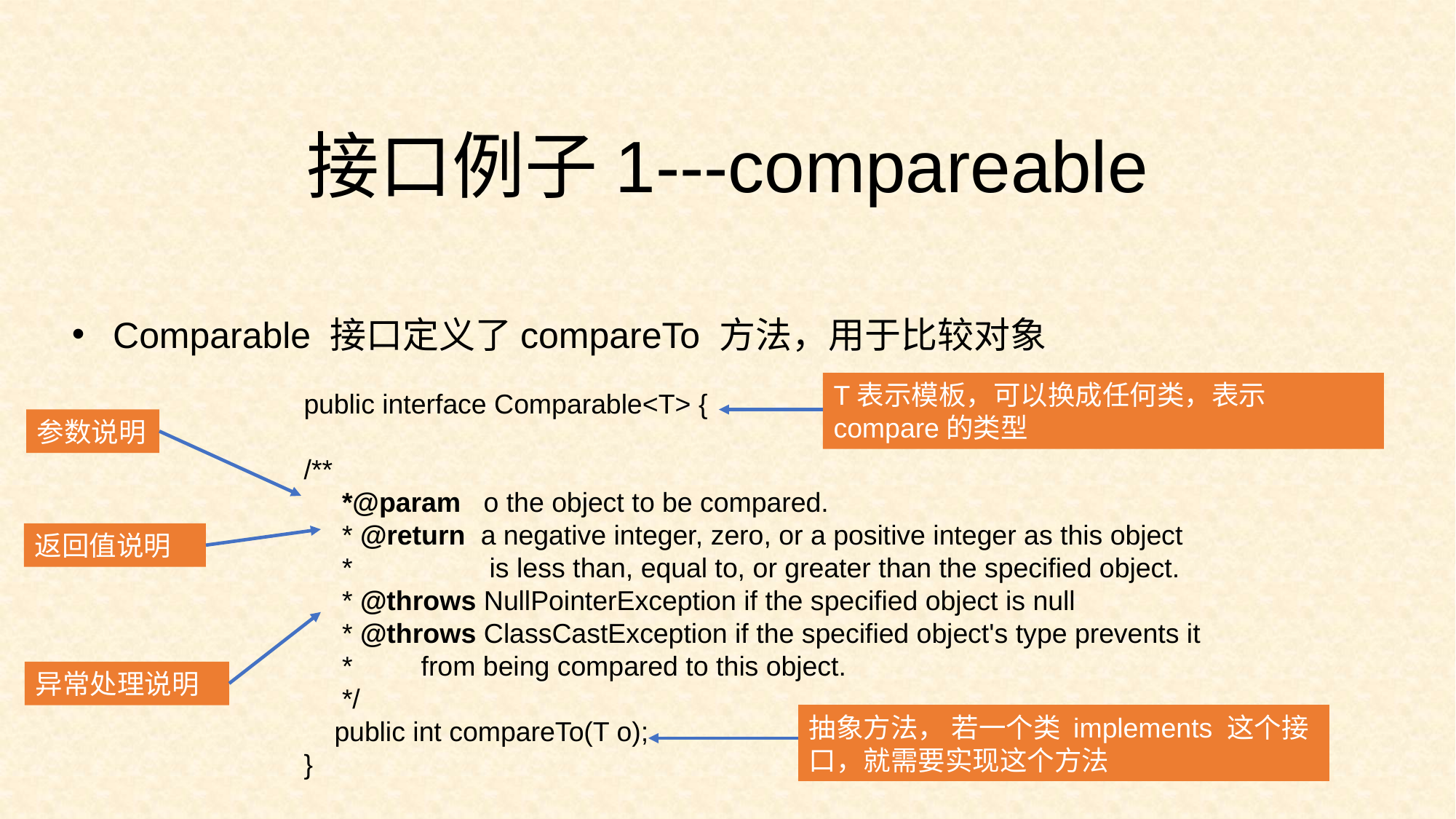

接口例子1---compareable
Comparable 接口定义了compareTo 方法，用于比较对象
T表示模板，可以换成任何类，表示compare的类型
public interface Comparable<T> {

/**
     *@param   o the object to be compared.
     * @return  a negative integer, zero, or a positive integer as this object
     *                  is less than, equal to, or greater than the specified object.
     * @throws NullPointerException if the specified object is null
     * @throws ClassCastException if the specified object's type prevents it
     *         from being compared to this object.
     */
    public int compareTo(T o);
}

参数说明
返回值说明
异常处理说明
抽象方法， 若一个类 implements 这个接口，就需要实现这个方法